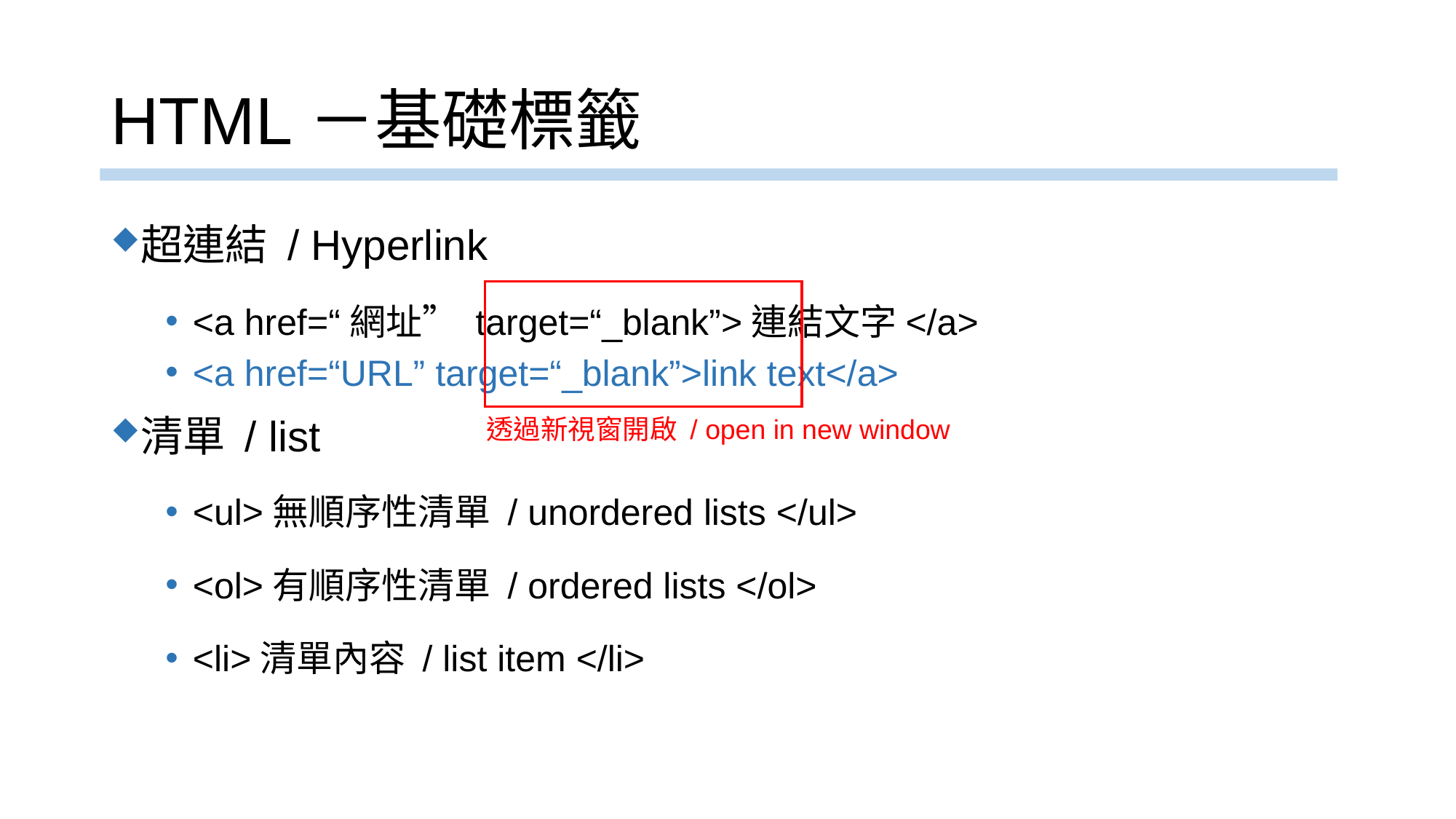

# HTML－基礎標籤

超連結 / Hyperlink
<a href=“網址” target=“_blank”>連結文字</a>
<a href=“URL” target=“_blank”>link text</a>
清單 / list
<ul>無順序性清單 / unordered lists </ul>
<ol>有順序性清單 / ordered lists </ol>
<li>清單內容 / list item </li>

透過新視窗開啟 / open in new window